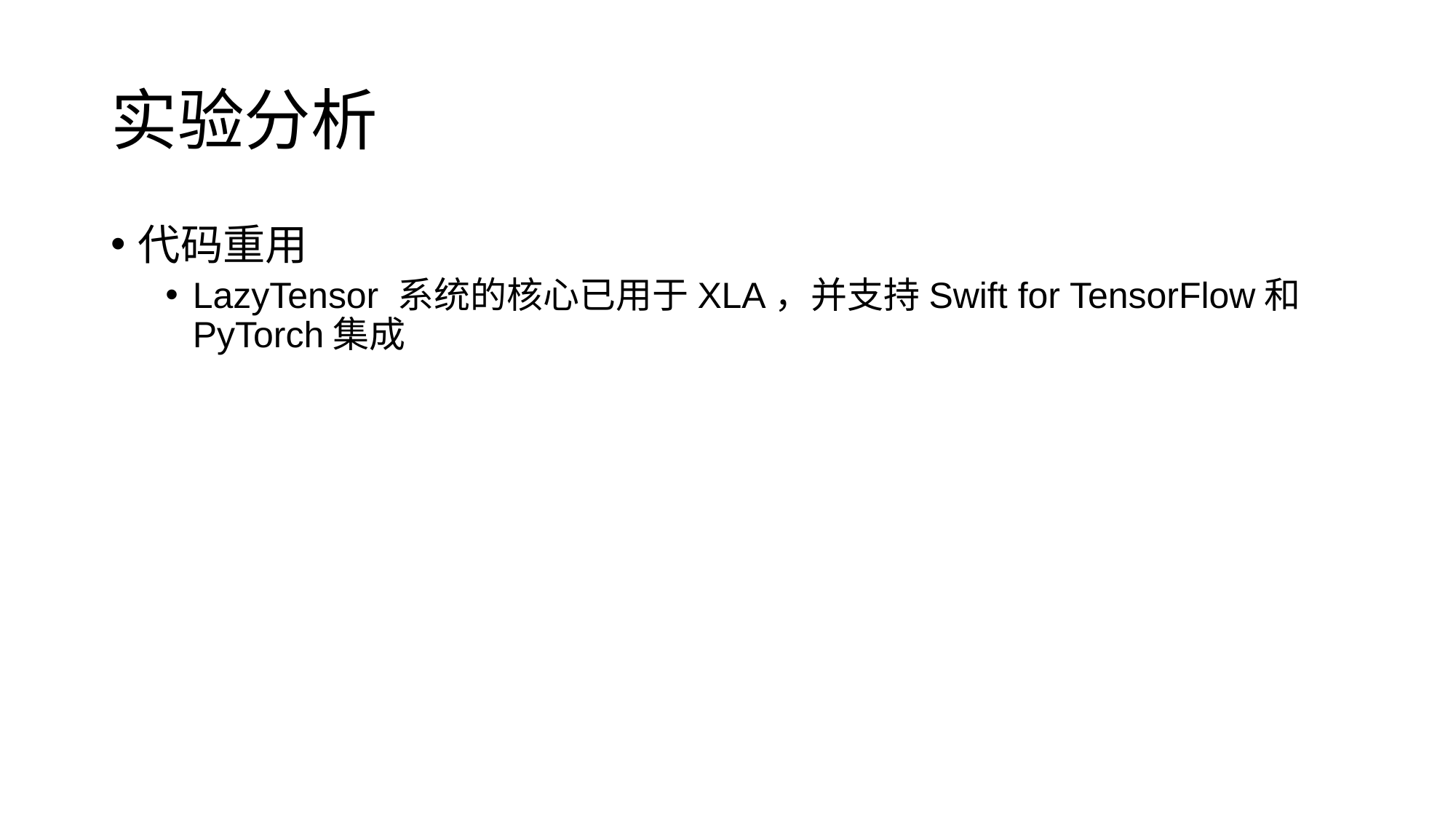

# 实验分析
代码重用
LazyTensor 系统的核心已用于XLA，并支持Swift for TensorFlow和PyTorch集成